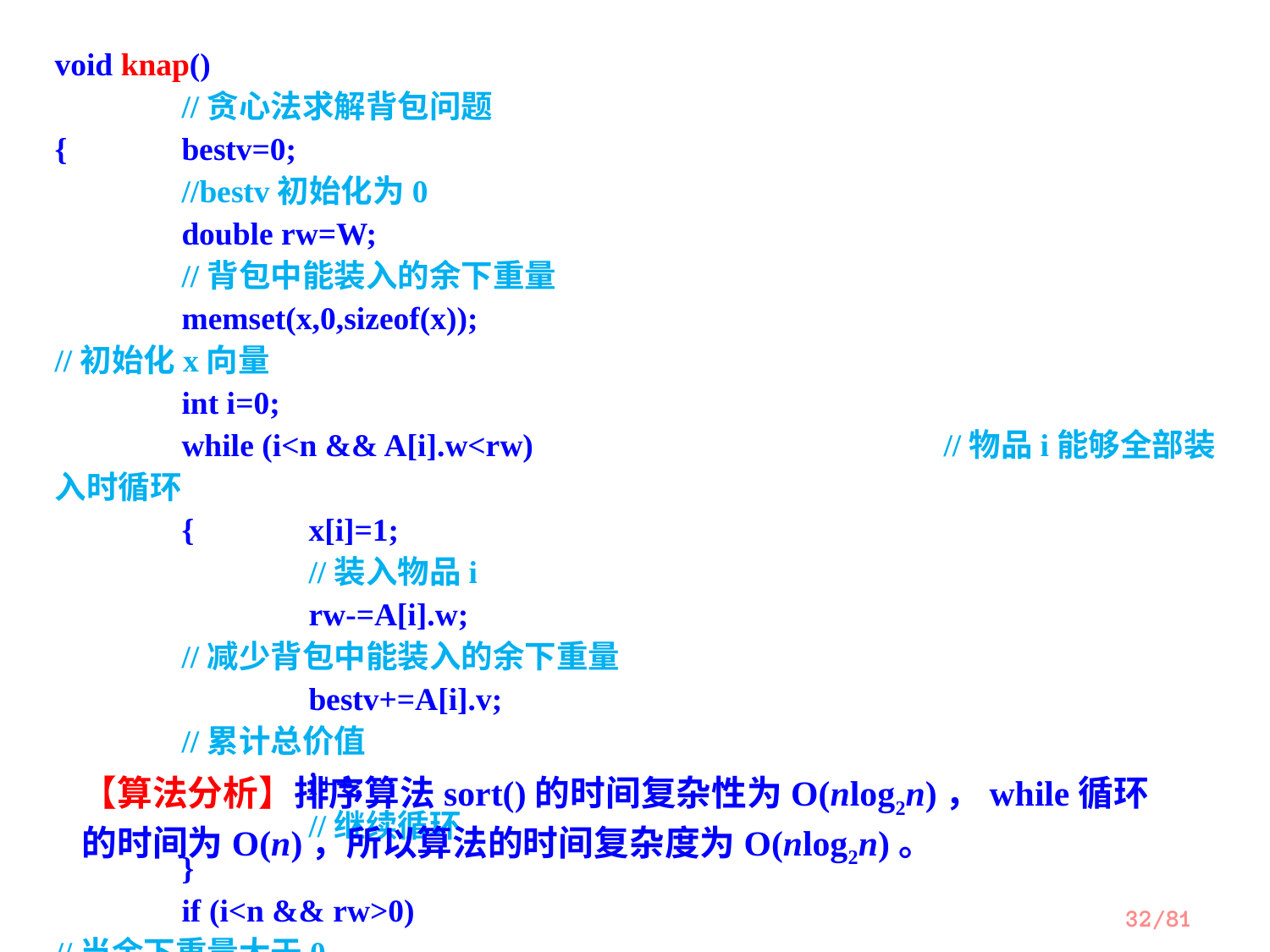

void knap()									//贪心法求解背包问题
{	bestv=0;									//bestv初始化为0
	double rw=W;								//背包中能装入的余下重量
	memset(x,0,sizeof(x));						//初始化x向量
	int i=0;
	while (i<n && A[i].w<rw)				//物品i能够全部装入时循环
	{	x[i]=1;									//装入物品i
		rw-=A[i].w;							//减少背包中能装入的余下重量
		bestv+=A[i].v;							//累计总价值
		i++;									//继续循环
	}
	if (i<n && rw>0)							//当余下重量大于0
	{	x[i]=rw/A[i].w;						//将物品i的一部分装入
		bestv+=x[i]*A[i].v;					//累计总价值
	}
}
【算法分析】排序算法sort()的时间复杂性为O(nlog2n)，while循环的时间为O(n)，所以算法的时间复杂度为O(nlog2n)。
32/81